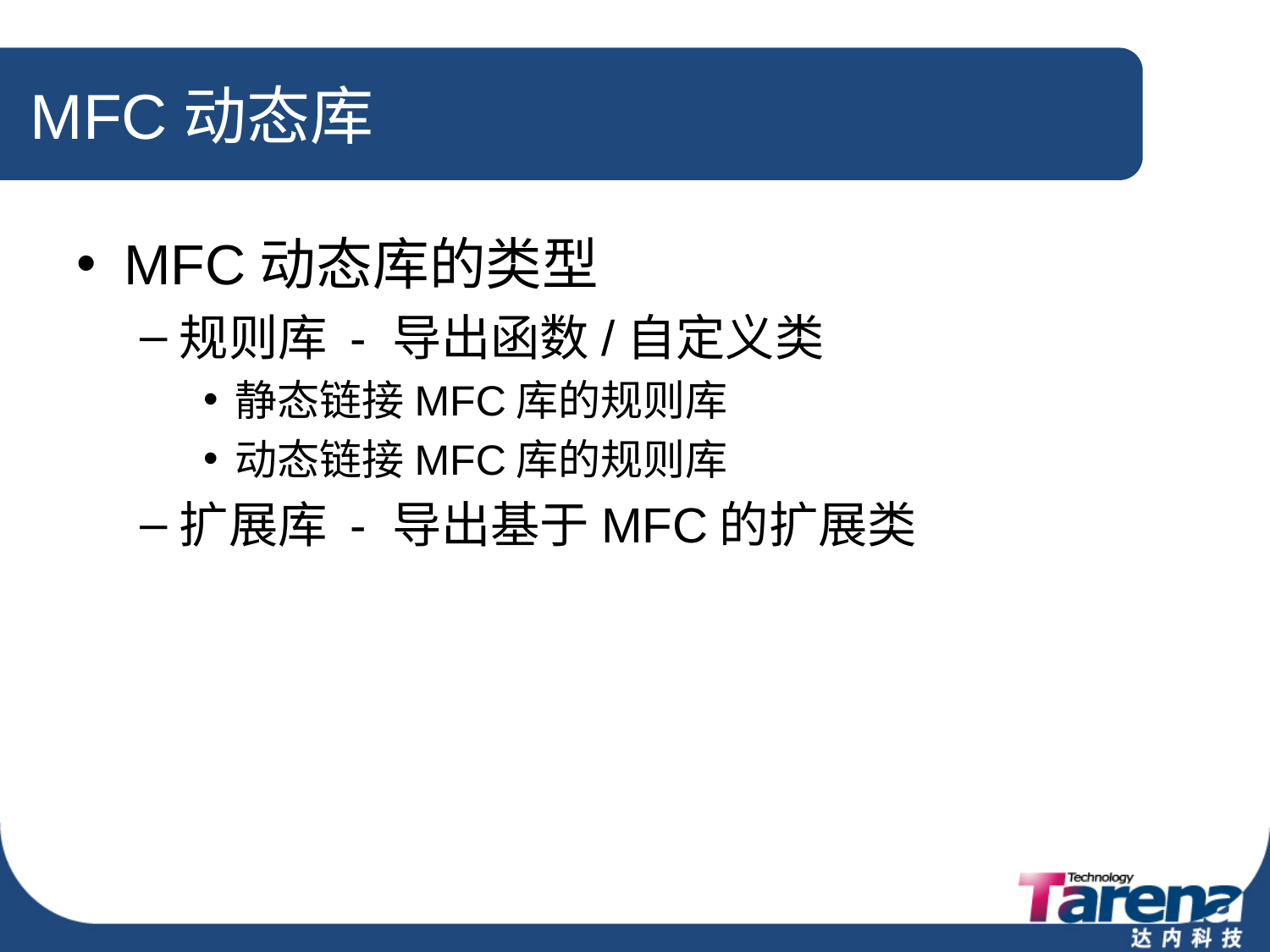

# MFC动态库
MFC动态库的类型
规则库 - 导出函数/自定义类
静态链接MFC库的规则库
动态链接MFC库的规则库
扩展库 - 导出基于MFC的扩展类